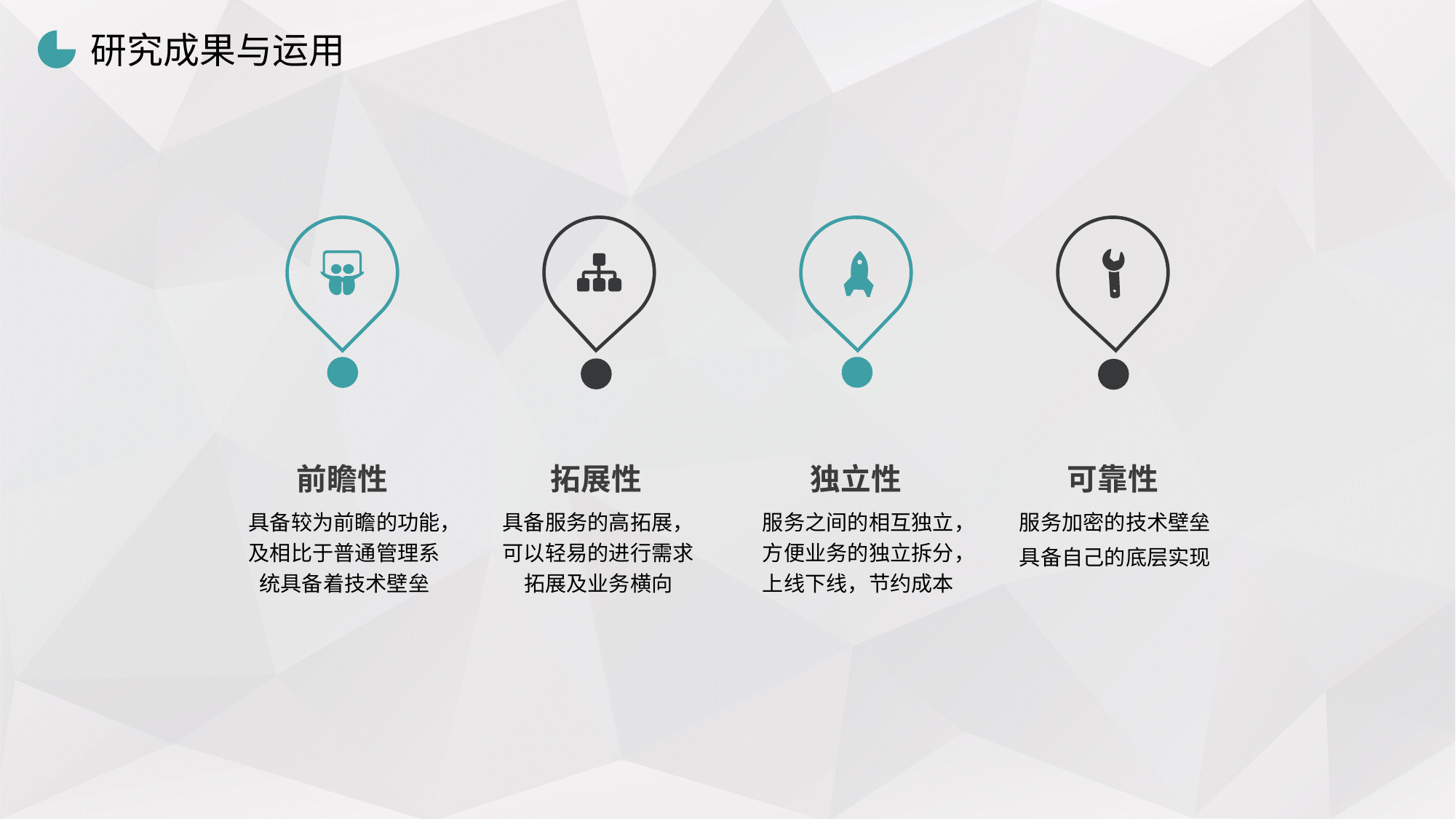

研究成果与运用

前瞻性
拓展性
独立性
可靠性
具备较为前瞻的功能，及相比于普通管理系统具备着技术壁垒
具备服务的高拓展，可以轻易的进行需求拓展及业务横向
服务之间的相互独立，方便业务的独立拆分，上线下线，节约成本
服务加密的技术壁垒
具备自己的底层实现